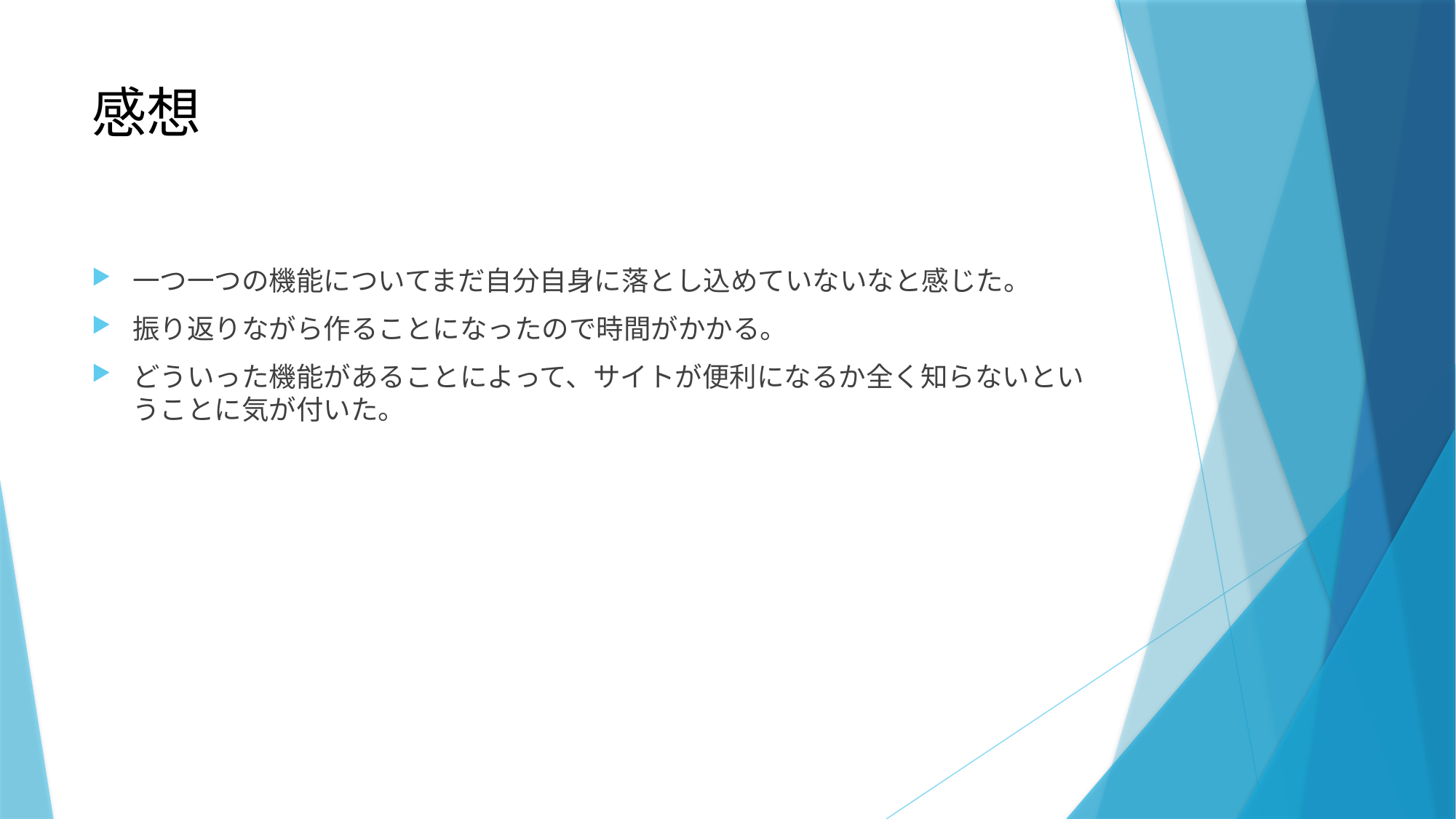

# 感想
一つ一つの機能についてまだ自分自身に落とし込めていないなと感じた。
振り返りながら作ることになったので時間がかかる。
どういった機能があることによって、サイトが便利になるか全く知らないということに気が付いた。